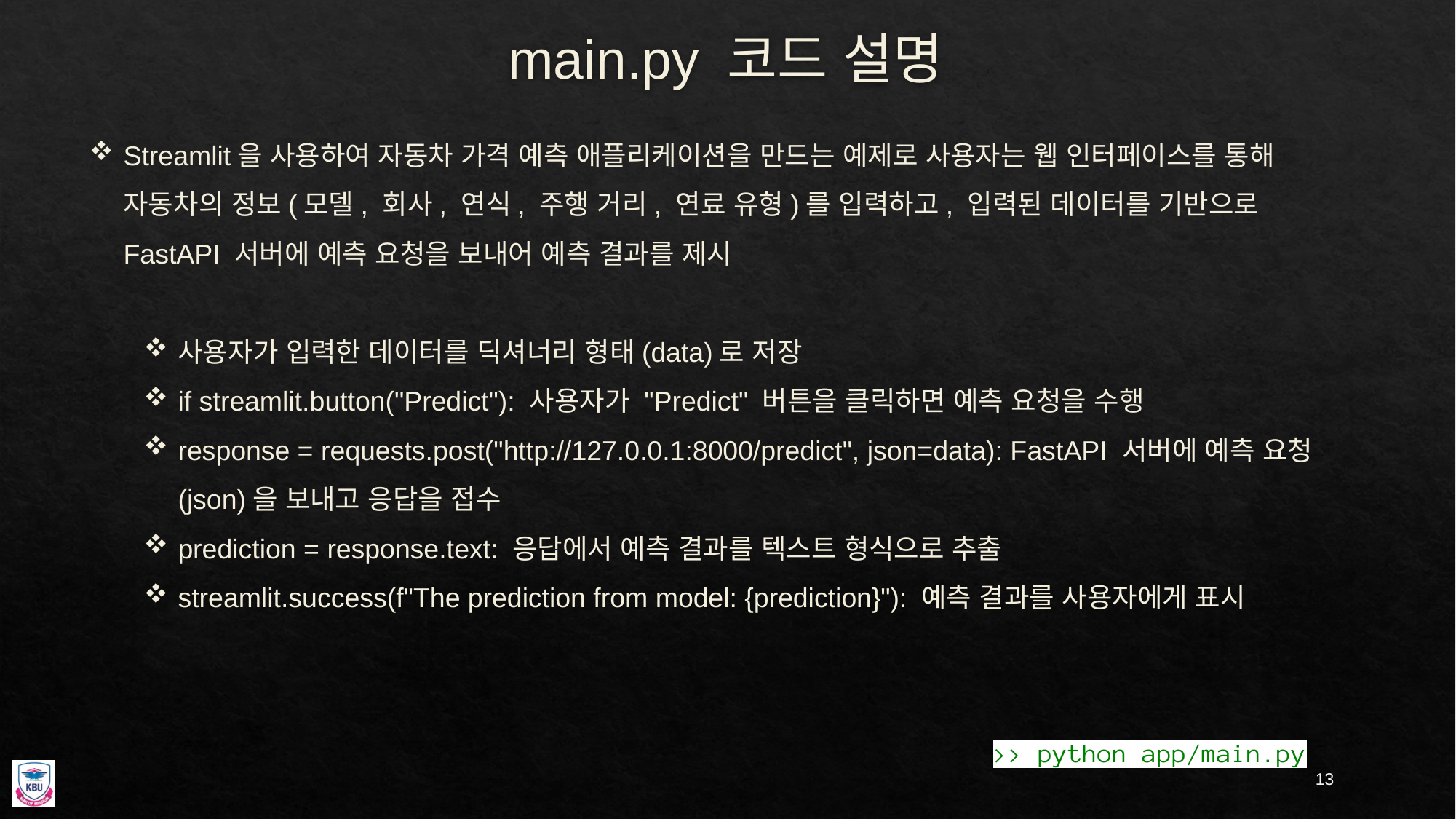

main.py 코드 설명
Streamlit을 사용하여 자동차 가격 예측 애플리케이션을 만드는 예제로 사용자는 웹 인터페이스를 통해 자동차의 정보(모델, 회사, 연식, 주행 거리, 연료 유형)를 입력하고, 입력된 데이터를 기반으로 FastAPI 서버에 예측 요청을 보내어 예측 결과를 제시

사용자가 입력한 데이터를 딕셔너리 형태(data)로 저장
if streamlit.button("Predict"): 사용자가 "Predict" 버튼을 클릭하면 예측 요청을 수행
response = requests.post("http://127.0.0.1:8000/predict", json=data): FastAPI 서버에 예측 요청(json)을 보내고 응답을 접수
prediction = response.text: 응답에서 예측 결과를 텍스트 형식으로 추출
streamlit.success(f"The prediction from model: {prediction}"): 예측 결과를 사용자에게 표시

>> python app/main.py
13